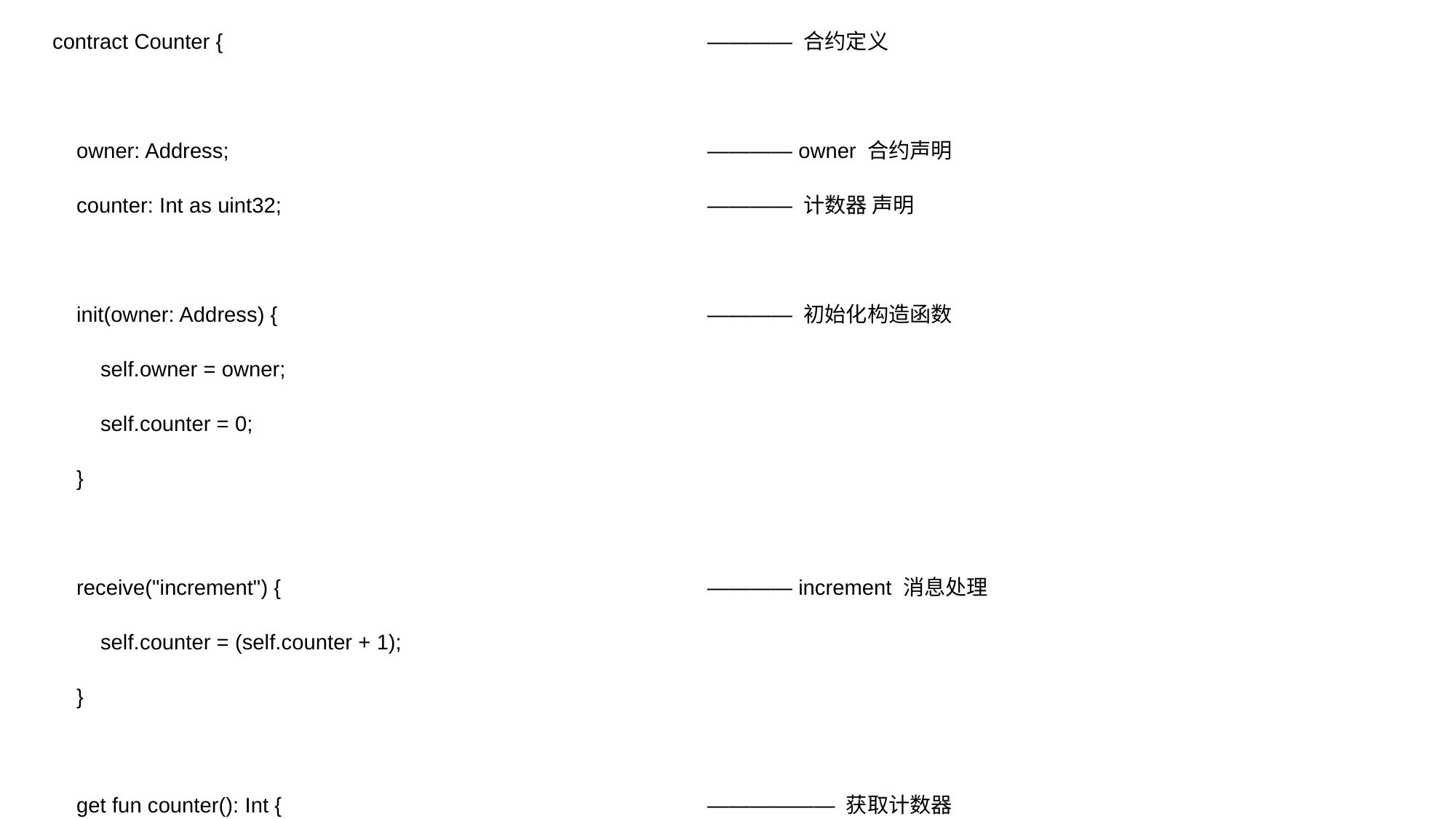

contract Counter {					———— 合约定义

    owner: Address;					———— owner 合约声明
    counter: Int as uint32;				———— 计数器 声明

    init(owner: Address) {				———— 初始化构造函数
        self.owner = owner;
        self.counter = 0;
    }

    receive("increment") {				———— increment 消息处理
        self.counter = (self.counter + 1);
    }

    get fun counter(): Int {				—————— 获取计数器
        return self.counter;
    }

    get fun owner(): Address {				—————— 获取 owner 信息
        return self.owner;
    }
}